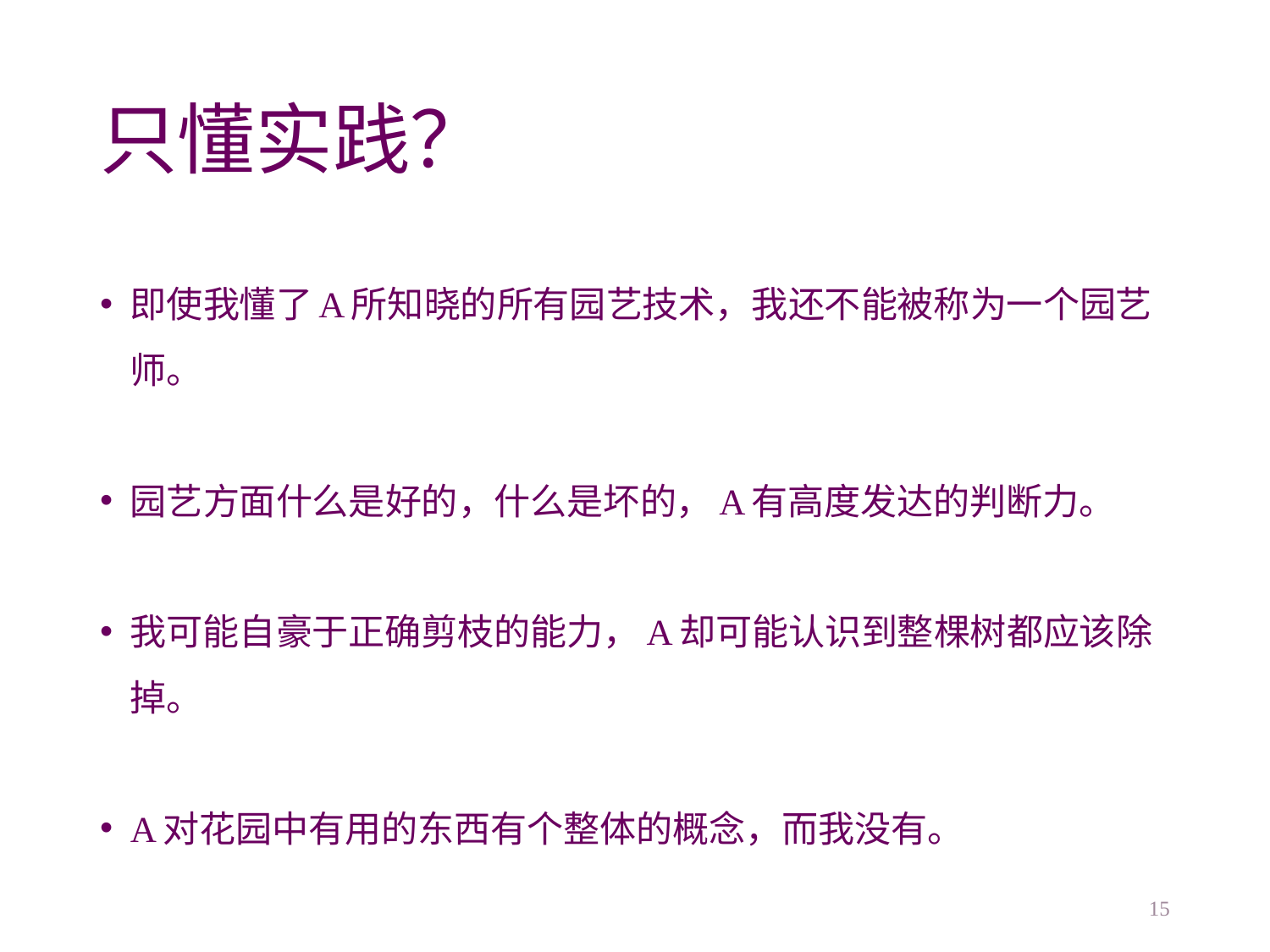

# 只懂实践？
即使我懂了A所知晓的所有园艺技术，我还不能被称为一个园艺师。

园艺方面什么是好的，什么是坏的，A有高度发达的判断力。

我可能自豪于正确剪枝的能力，A却可能认识到整棵树都应该除掉。

A对花园中有用的东西有个整体的概念，而我没有。

15